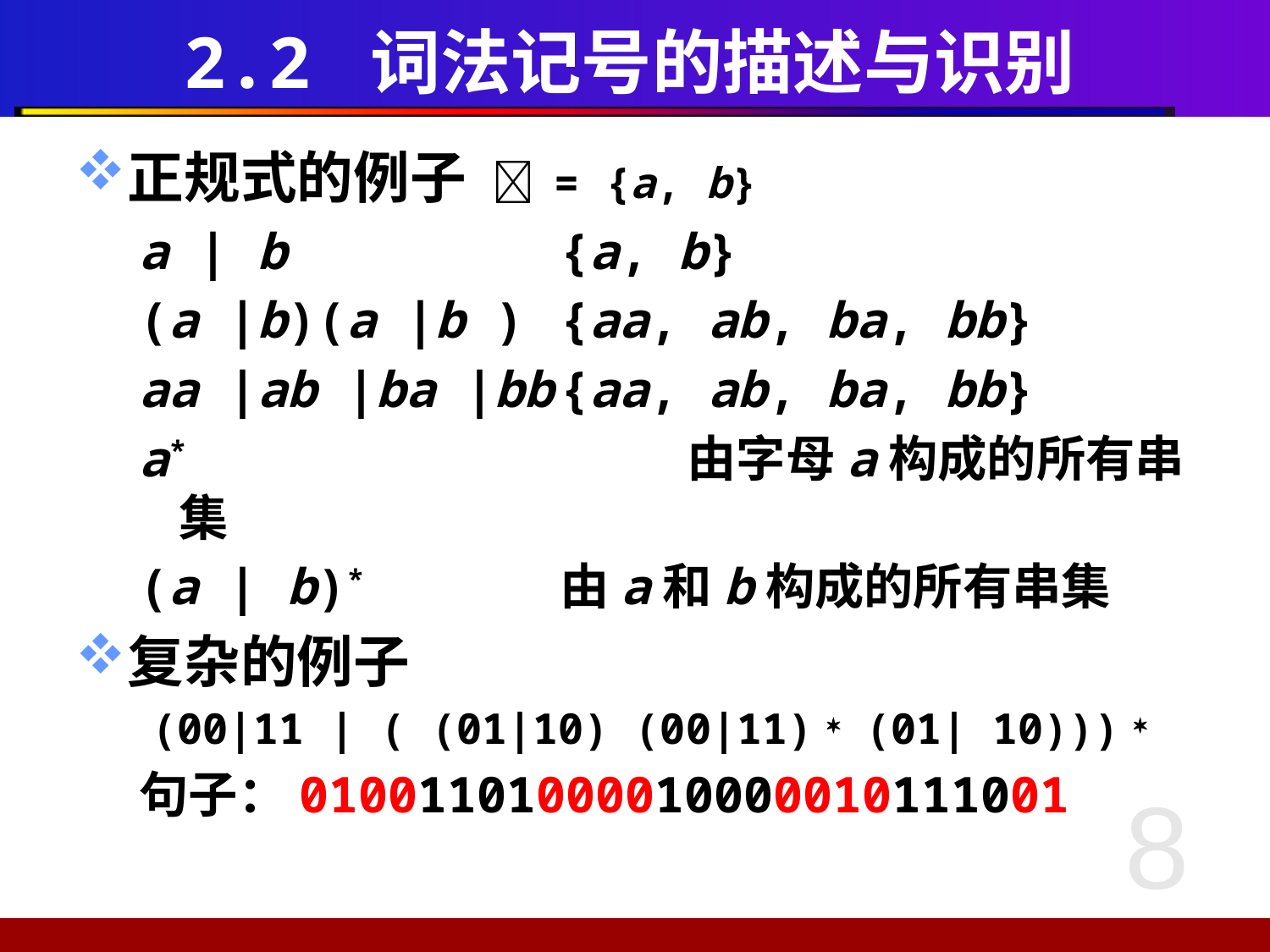

# 2.2 词法记号的描述与识别
正规式的例子  ∑ = {a, b}
a | b			{a, b}
(a |b)(a |b )	{aa, ab, ba, bb}
aa |ab |ba |bb	{aa, ab, ba, bb}
a*				由字母a构成的所有串集
(a | b)*		由a和b构成的所有串集
复杂的例子
   (00|11 | ( (01|10) (00|11) ∗ (01| 10))) ∗
句子：01001101000010000010111001
8